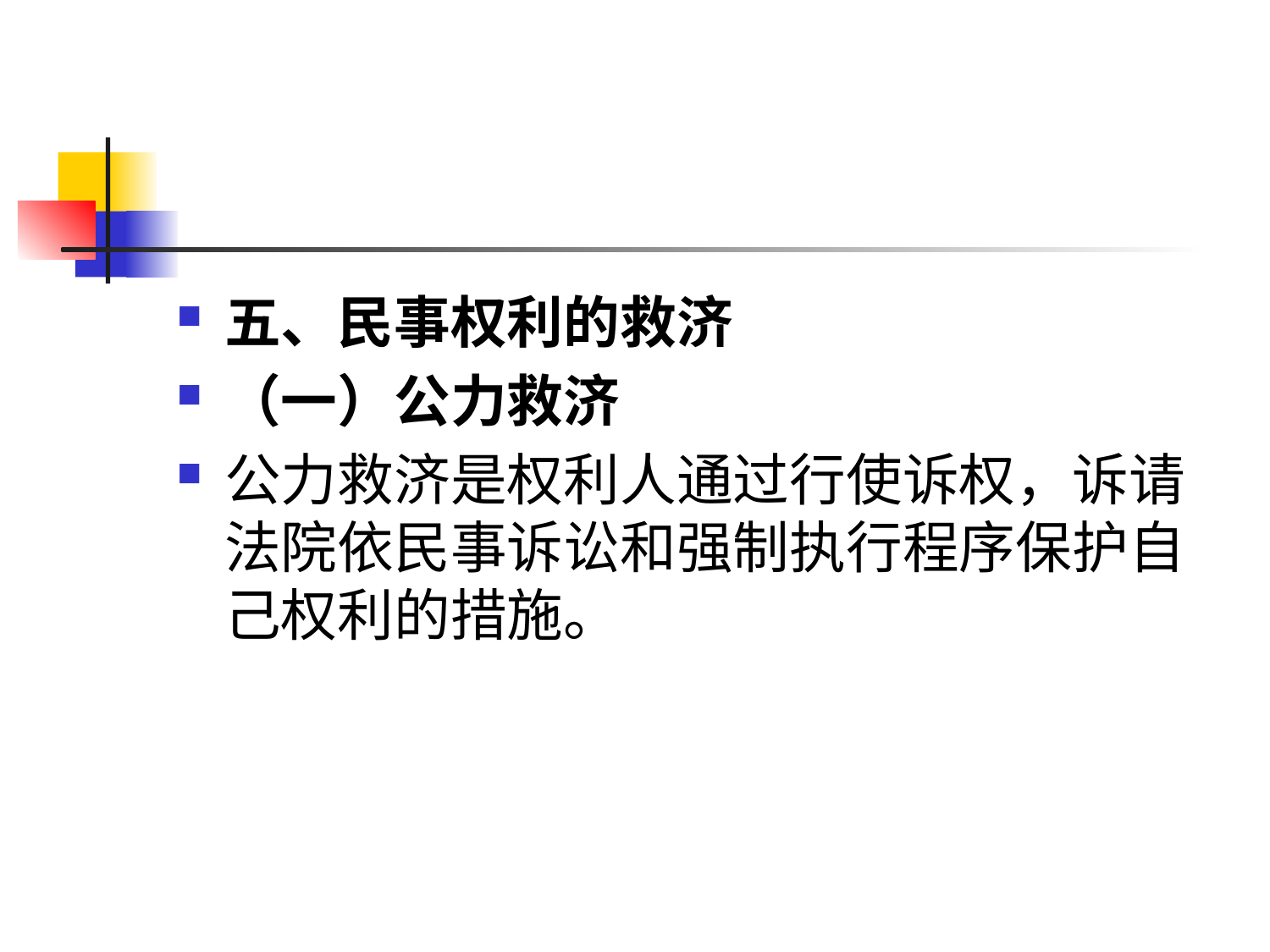

#
五、民事权利的救济
（一）公力救济
公力救济是权利人通过行使诉权，诉请法院依民事诉讼和强制执行程序保护自己权利的措施。